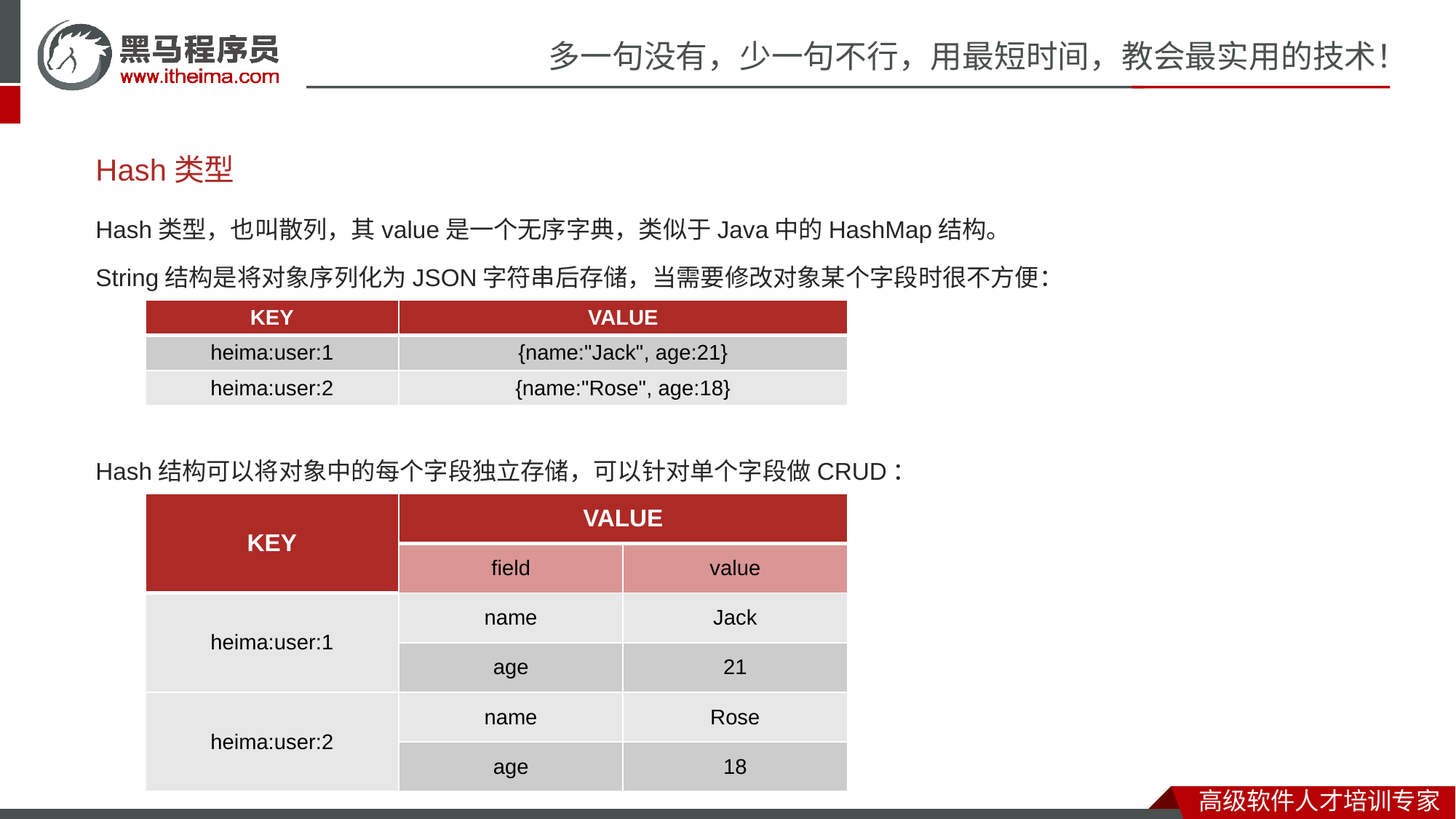

# Hash类型
Hash类型，也叫散列，其value是一个无序字典，类似于Java中的HashMap结构。
String结构是将对象序列化为JSON字符串后存储，当需要修改对象某个字段时很不方便：

Hash结构可以将对象中的每个字段独立存储，可以针对单个字段做CRUD：
| KEY | VALUE |
| --- | --- |
| heima:user:1 | {name:"Jack", age:21} |
| heima:user:2 | {name:"Rose", age:18} |
| KEY | VALUE |  |
| --- | --- | --- |
|  | field | value |
| heima:user:1 | name | Jack |
|  | age | 21 |
| heima:user:2 | name | Rose |
|  | age | 18 |